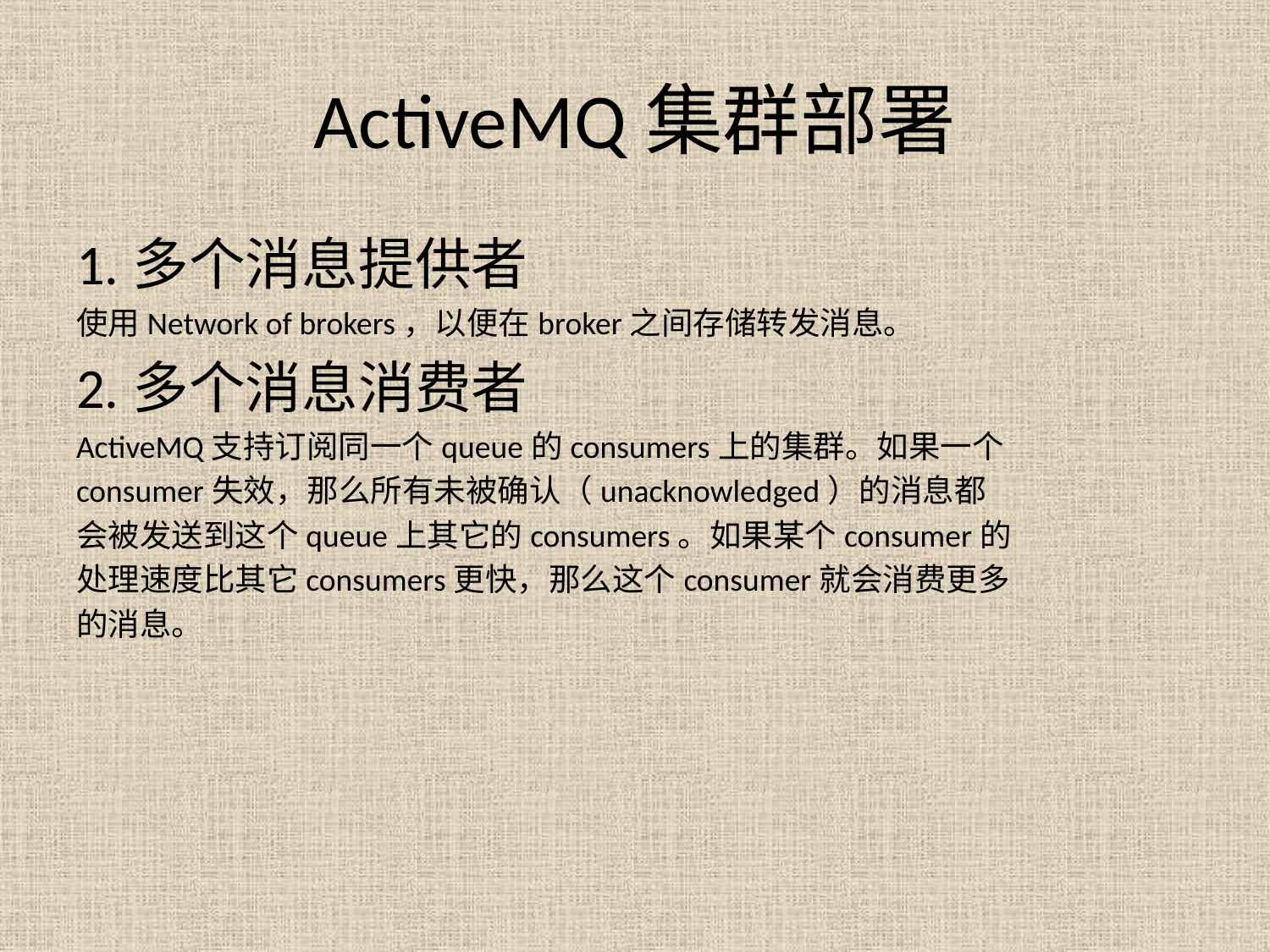

# ActiveMQ集群部署
1.多个消息提供者
使用Network of brokers，以便在broker之间存储转发消息。
2.多个消息消费者
ActiveMQ支持订阅同一个queue的consumers上的集群。如果一个
consumer失效，那么所有未被确认（unacknowledged）的消息都
会被发送到这个queue上其它的consumers。如果某个consumer的
处理速度比其它consumers更快，那么这个consumer就会消费更多
的消息。